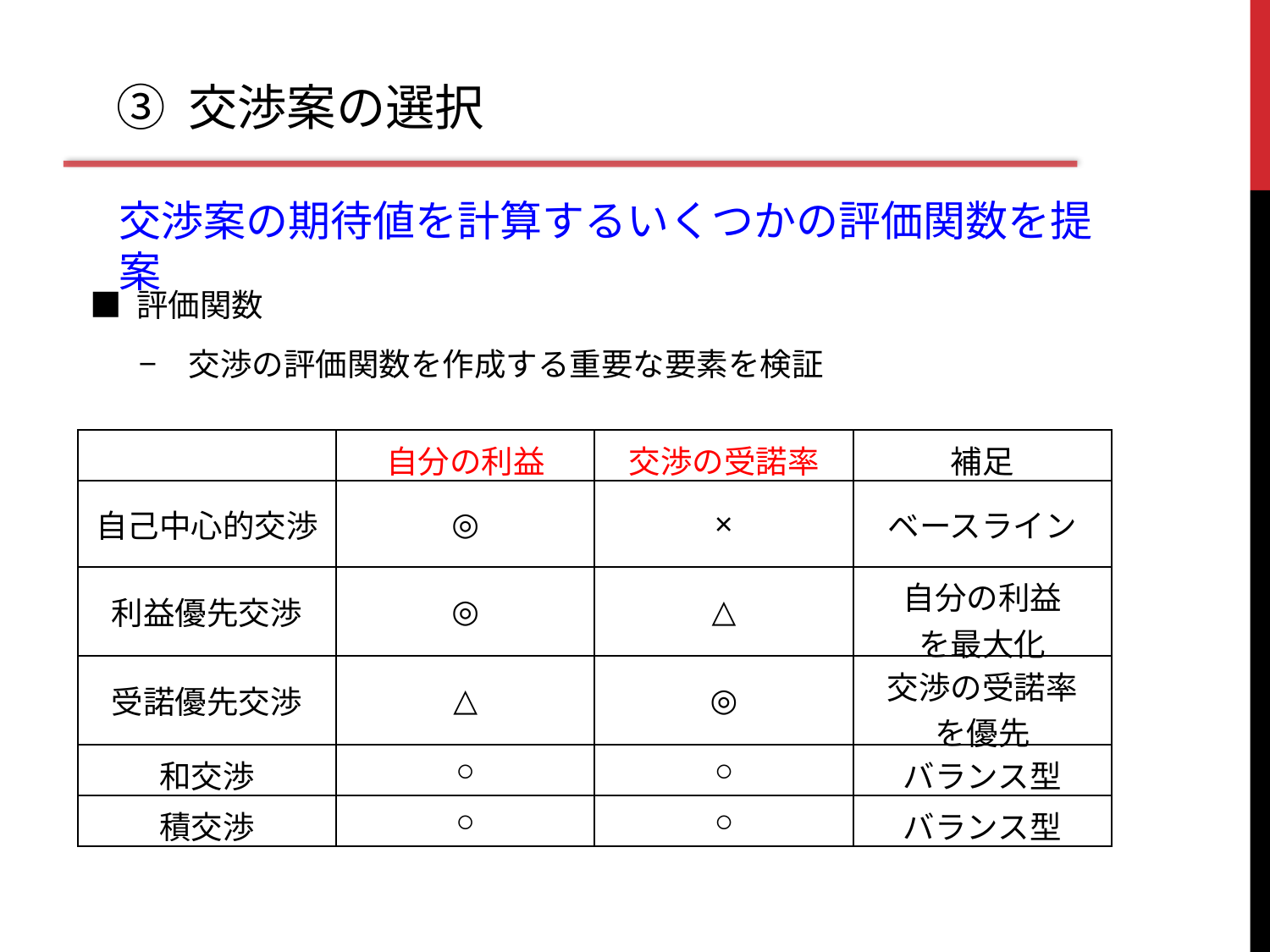

③ 交渉案の選択

交渉案の期待値を計算するいくつかの評価関数を提案
■ 評価関数

　　−　交渉の評価関数を作成する重要な要素を検証

|  | 自分の利益 | 交渉の受諾率 | 補足 |
| --- | --- | --- | --- |
| 自己中心的交渉 | ◎ | × | ベースライン |
| 利益優先交渉 | ◎ | △ | 自分の利益 を最大化 |
| 受諾優先交渉 | △ | ◎ | 交渉の受諾率 を優先 |
| 和交渉 | ○ | ○ | バランス型 |
| 積交渉 | ○ | ○ | バランス型 |